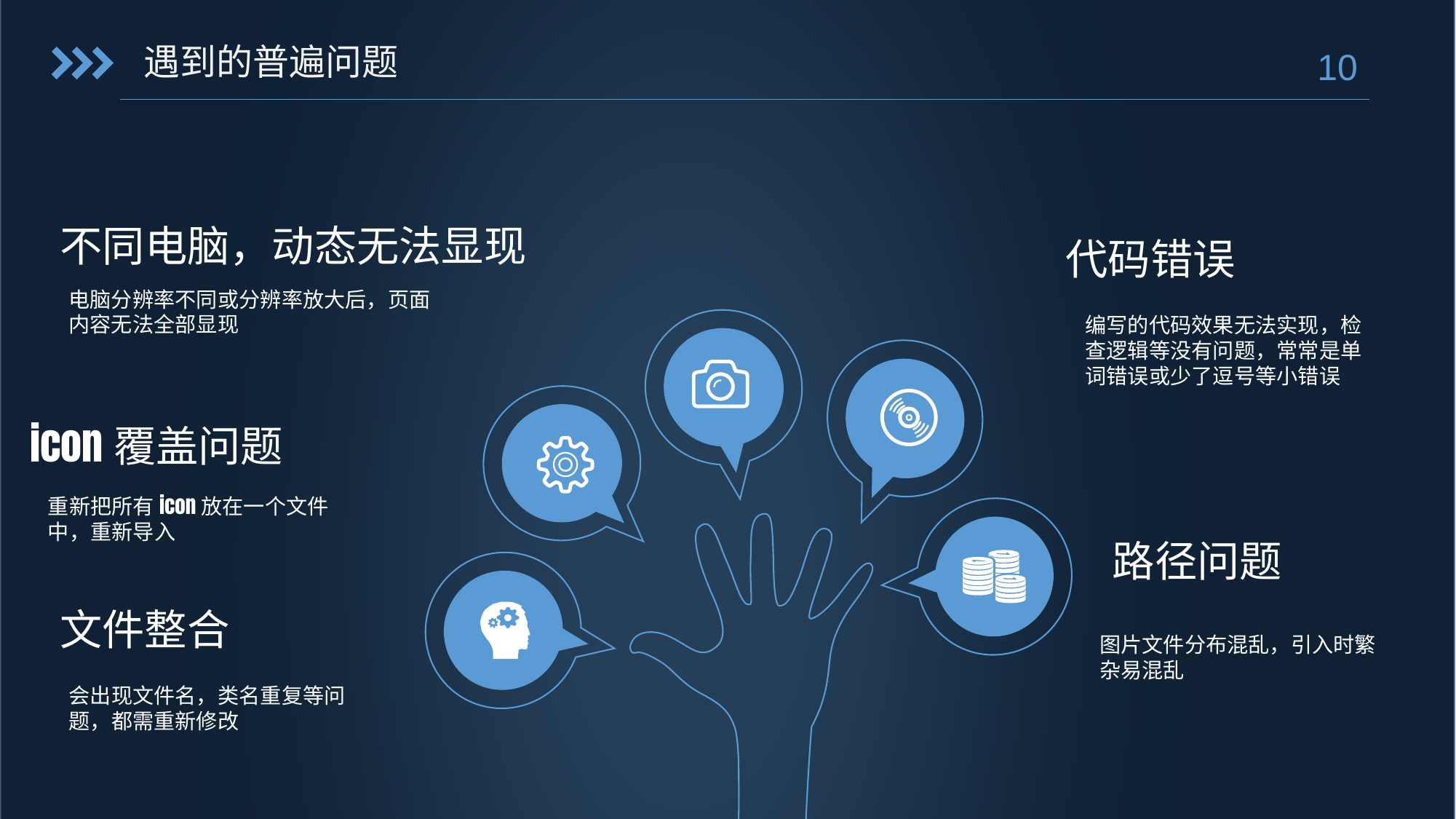

遇到的普遍问题
不同电脑，动态无法显现
电脑分辨率不同或分辨率放大后，页面内容无法全部显现
代码错误
编写的代码效果无法实现，检查逻辑等没有问题，常常是单词错误或少了逗号等小错误

icon覆盖问题
重新把所有icon放在一个文件中，重新导入

路径问题
图片文件分布混乱，引入时繁杂易混乱

文件整合
会出现文件名，类名重复等问题，都需重新修改